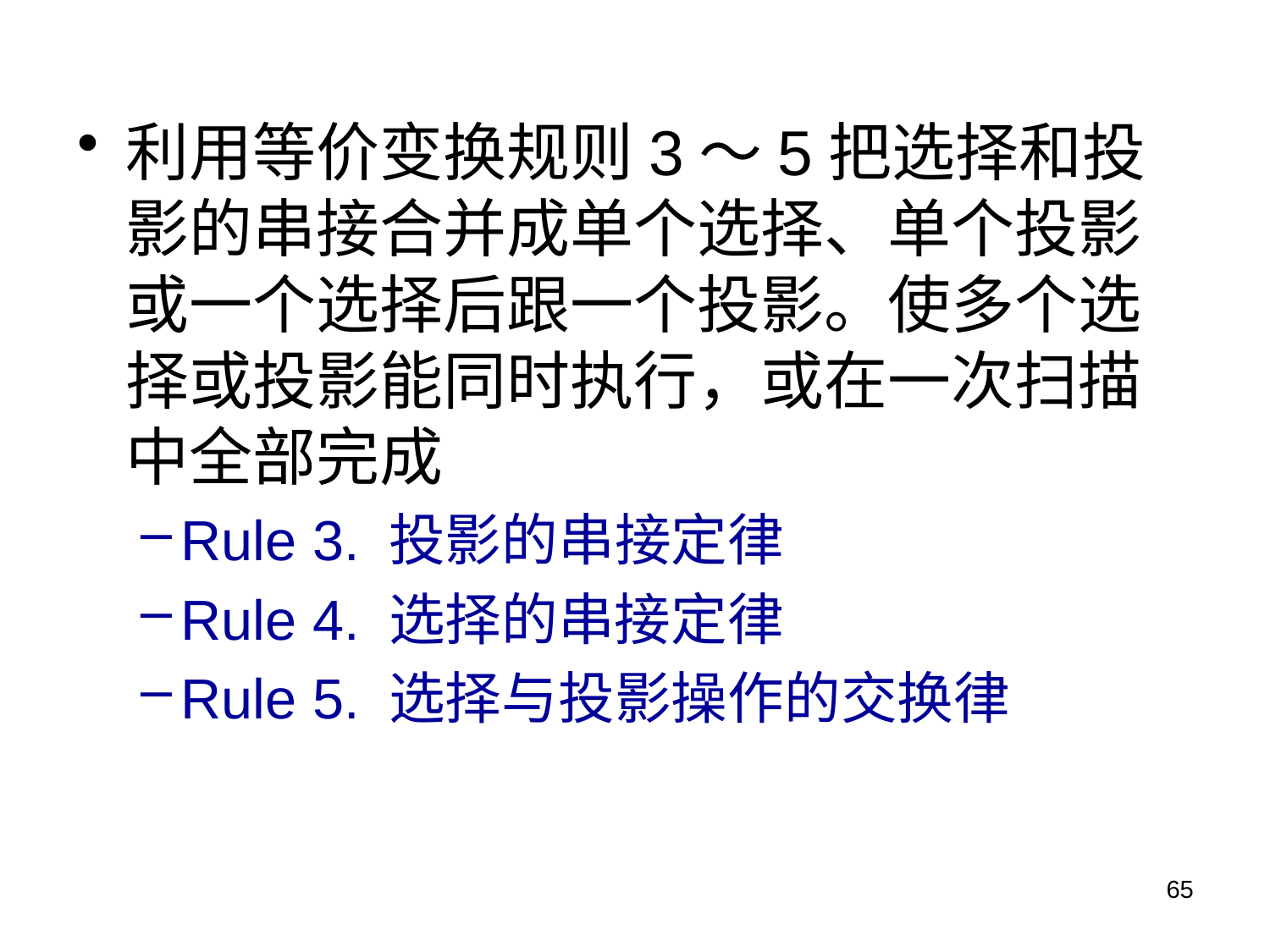

利用等价变换规则3～5把选择和投影的串接合并成单个选择、单个投影或一个选择后跟一个投影。使多个选择或投影能同时执行，或在一次扫描中全部完成
Rule 3. 投影的串接定律
Rule 4. 选择的串接定律
Rule 5. 选择与投影操作的交换律

65